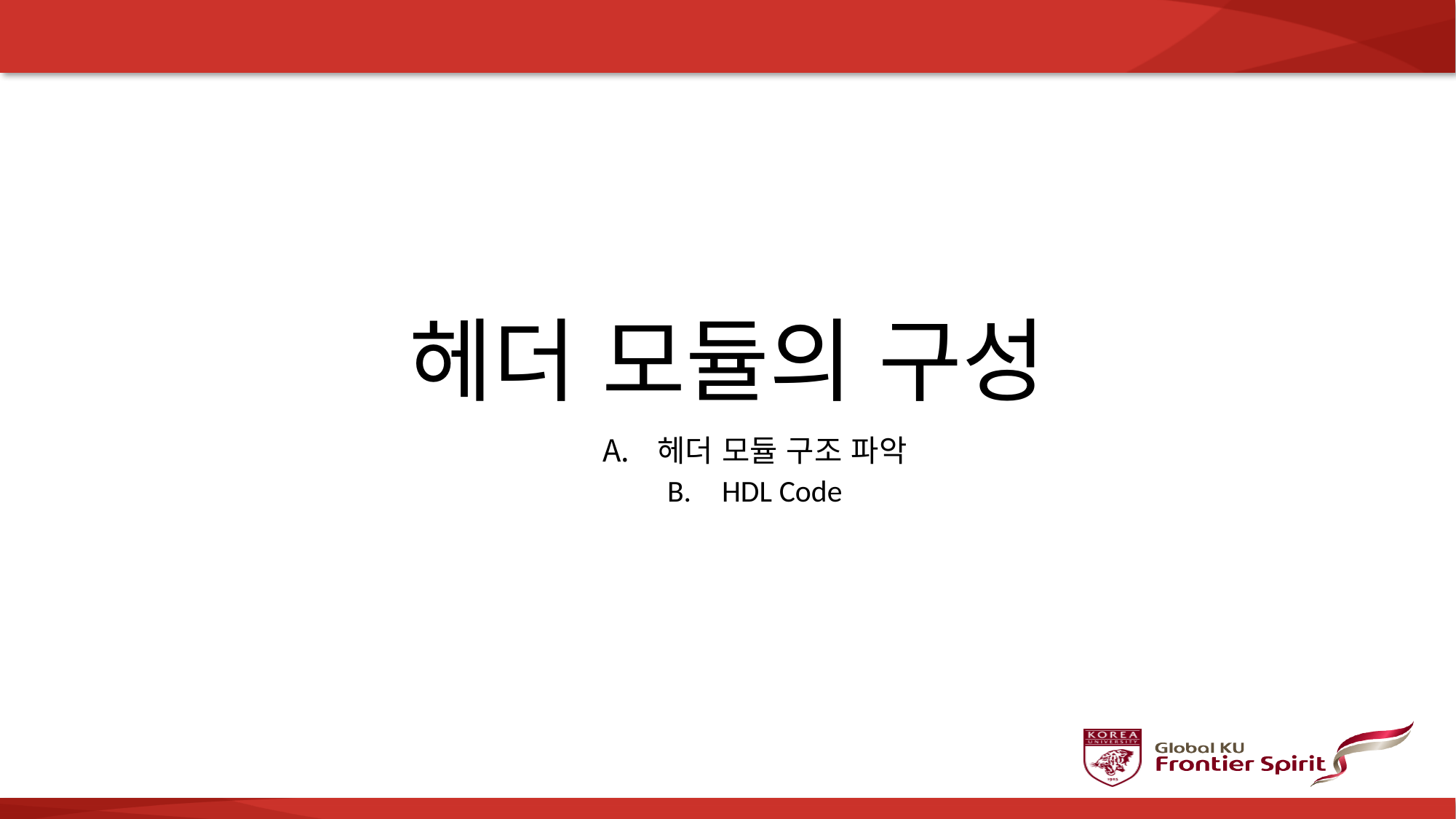

# 헤더 모듈의 구성
헤더 모듈 구조 파악
HDL Code